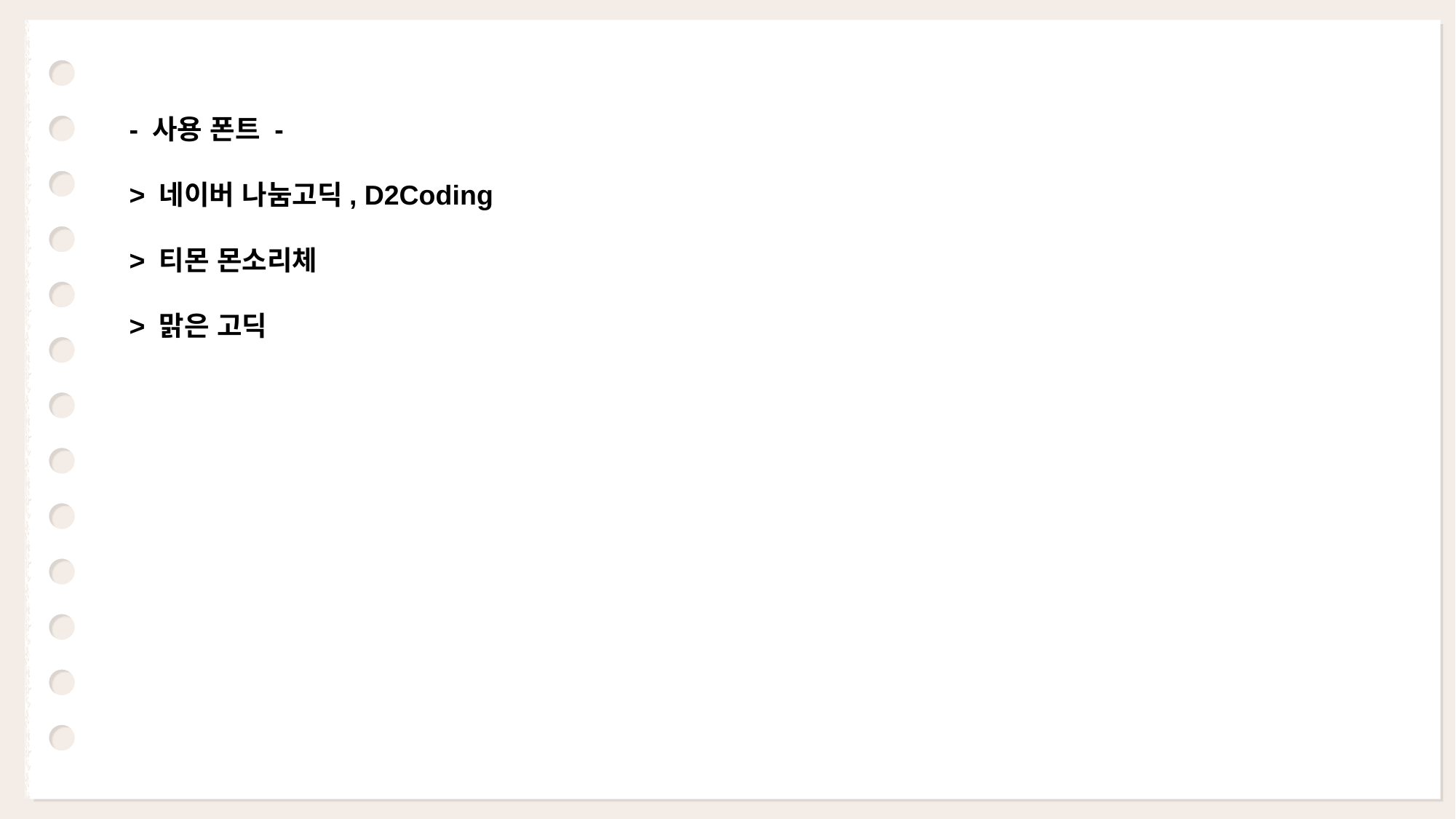

- 사용 폰트 -

> 네이버 나눔고딕, D2Coding

> 티몬 몬소리체

> 맑은 고딕